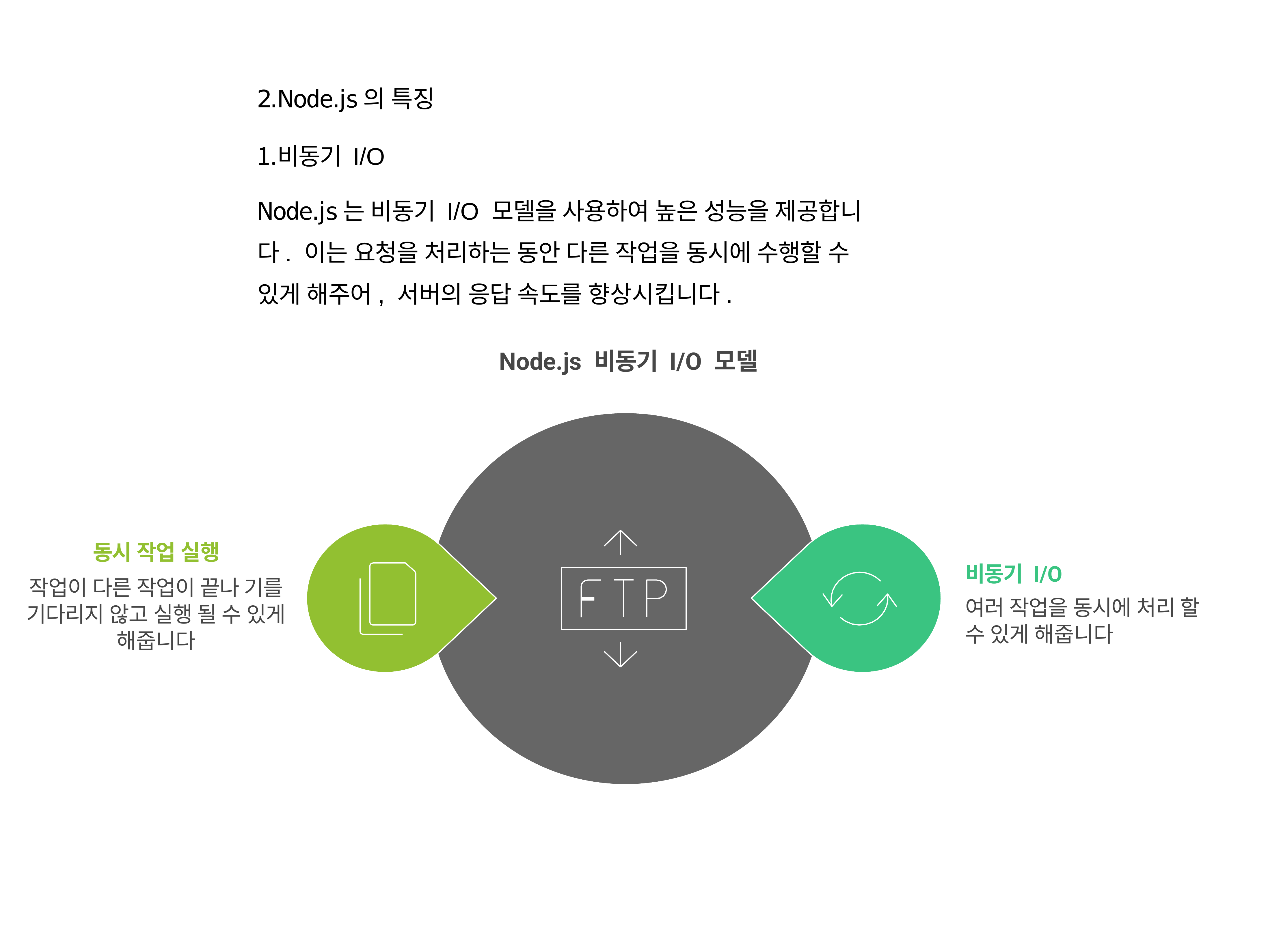

Node.js의 특징
비동기 I/O
Node.js는 비동기 I/O 모델을 사용하여 높은 성능을 제공합니다. 이는 요청을 처리하는 동안 다른 작업을 동시에 수행할 수 있게 해주어, 서버의 응답 속도를 향상시킵니다.

            Node.js 비동기 I/O 모델

동시 작업 실행
작업이 다른 작업이 끝나 기를 기다리지 않고 실행 될 수 있게 해줍니다
비동기 I/O
여러 작업을 동시에 처리 할 수 있게 해줍니다